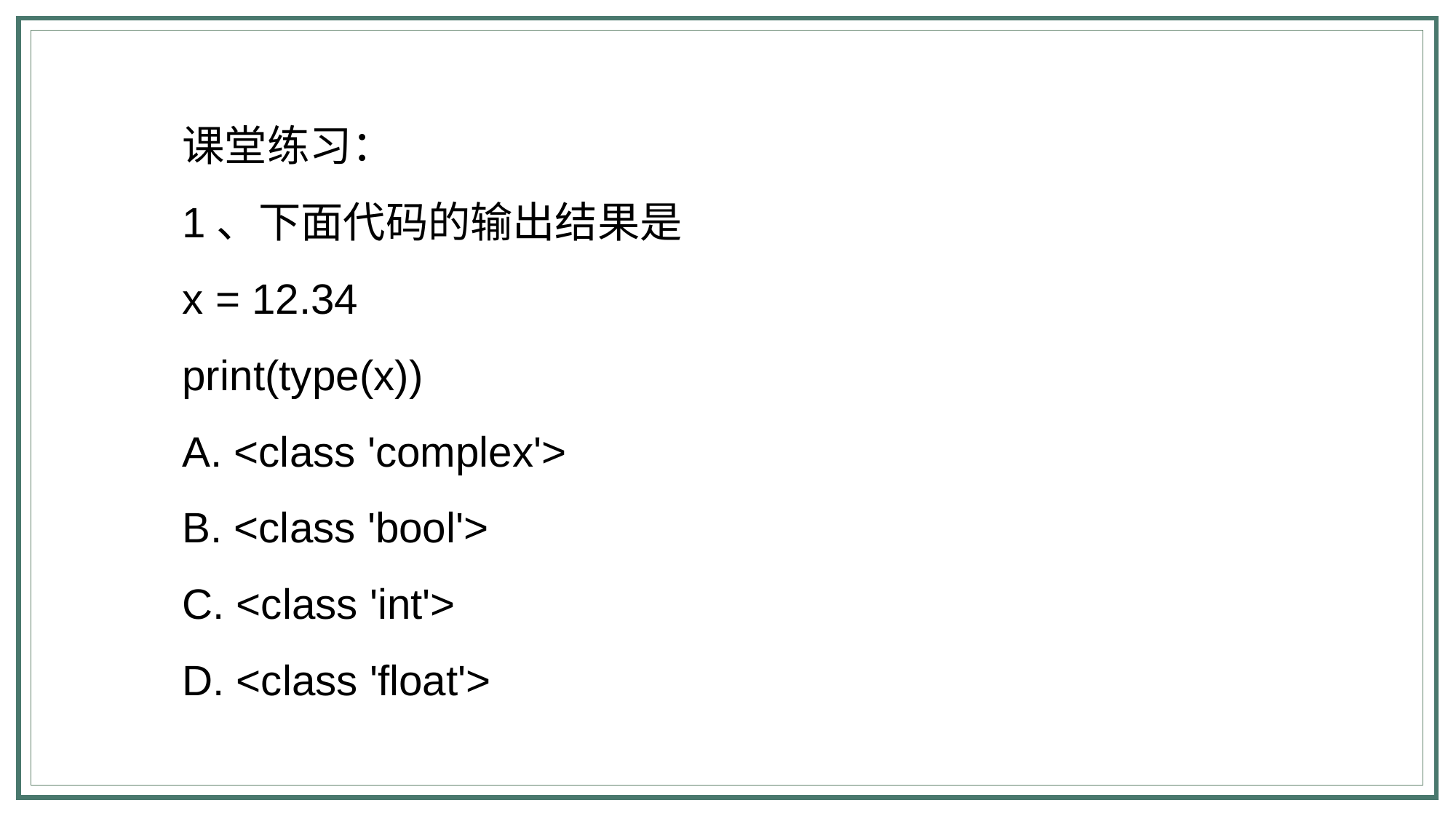

课堂练习：
1、下面代码的输出结果是‬‬‬‬‬‬‬‬‬‬‬‬‬‬‬‬‬‬‬‬‬‬‬‬‬‬‬‬‬‬‬‬‬‬‬‬‬‬‬‬‬‬‬‬‬‬‬‬‬‬‬‬‬‬‬‬‬‬‬‬‬‬‬‬‬‬‬‬‬‬‬‬‬‬‬‬‬‬‬‬‬‬‬‬‬‬‬‬‬‬‬‬‬‬‬‬
x = 12.34
print(type(x))
A. <class 'complex'>
B. <class 'bool'>
C. <class 'int'>
D. <class 'float'>